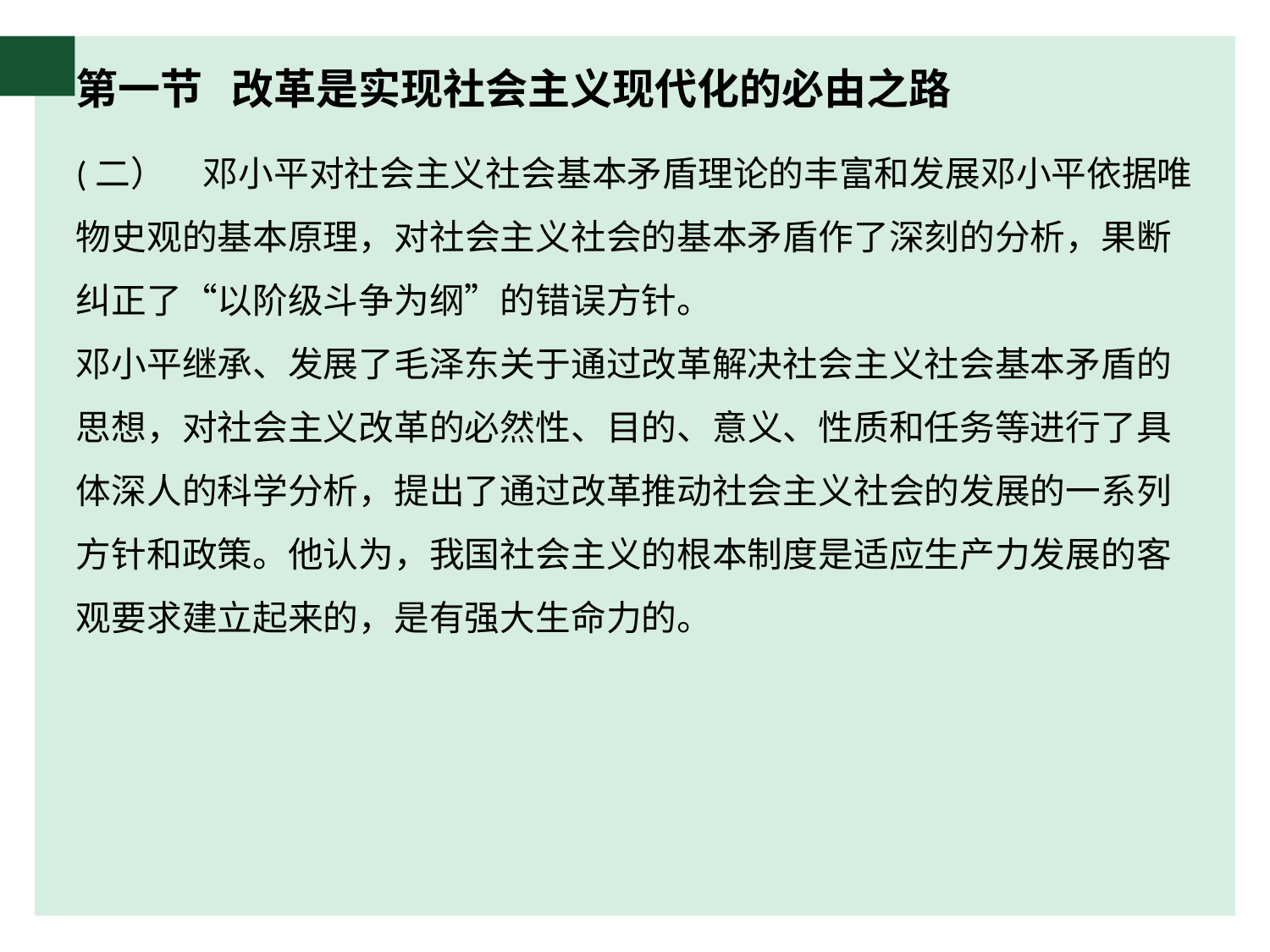

# 第一节   改革是实现社会主义现代化的必由之路
(二）	邓小平对社会主义社会基本矛盾理论的丰富和发展邓小平依据唯物史观的基本原理，对社会主义社会的基本矛盾作了深刻的分析，果断纠正了“以阶级斗争为纲”的错误方针。
邓小平继承、发展了毛泽东关于通过改革解决社会主义社会基本矛盾的思想，对社会主义改革的必然性、目的、意义、性质和任务等进行了具体深人的科学分析，提出了通过改革推动社会主义社会的发展的一系列方针和政策。他认为，我国社会主义的根本制度是适应生产力发展的客观要求建立起来的，是有强大生命力的。